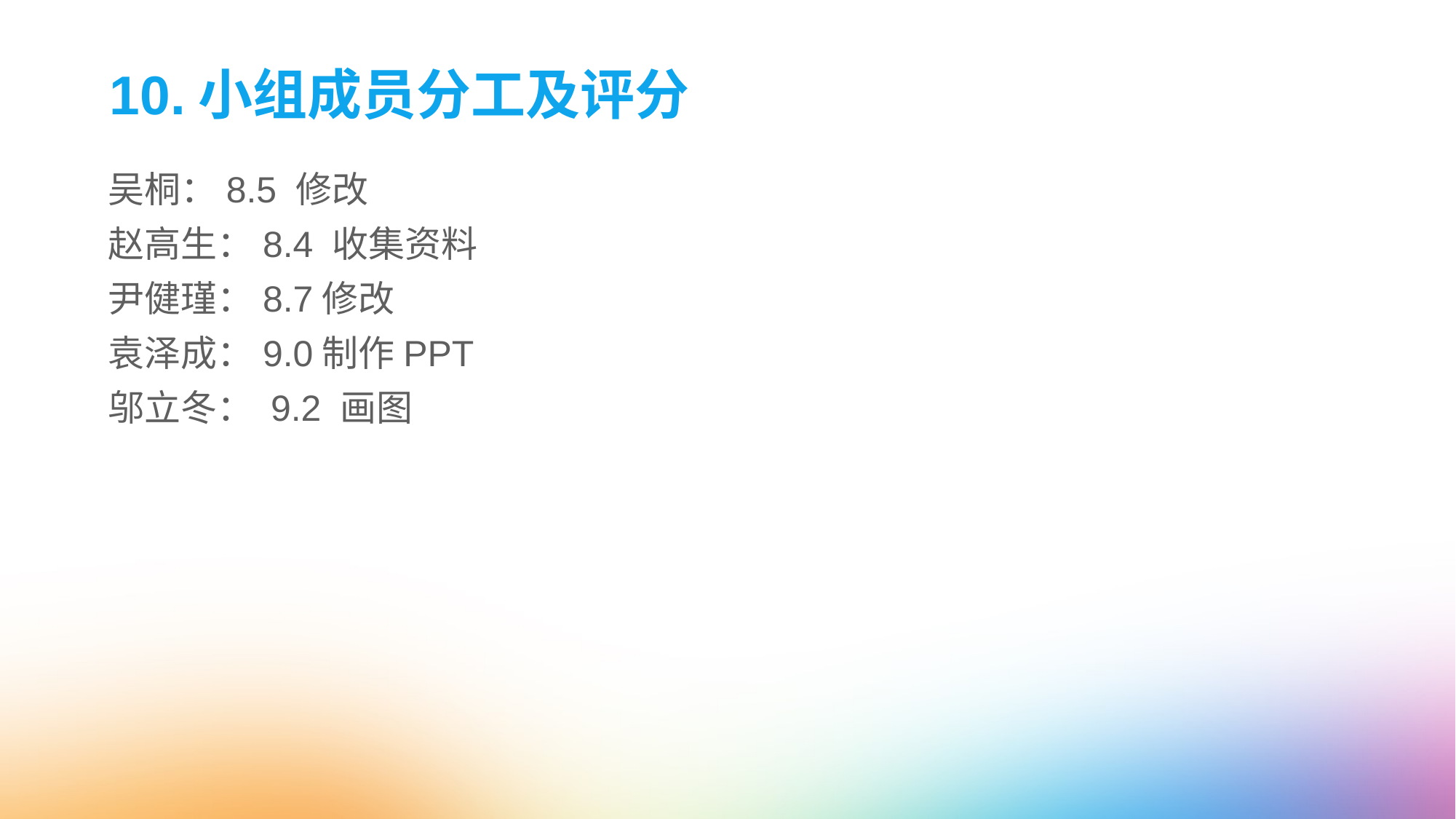

# 10.小组成员分工及评分
吴桐：8.5 修改
赵高生：8.4 收集资料
尹健瑾：8.7修改
袁泽成：9.0制作PPT
邬立冬： 9.2 画图